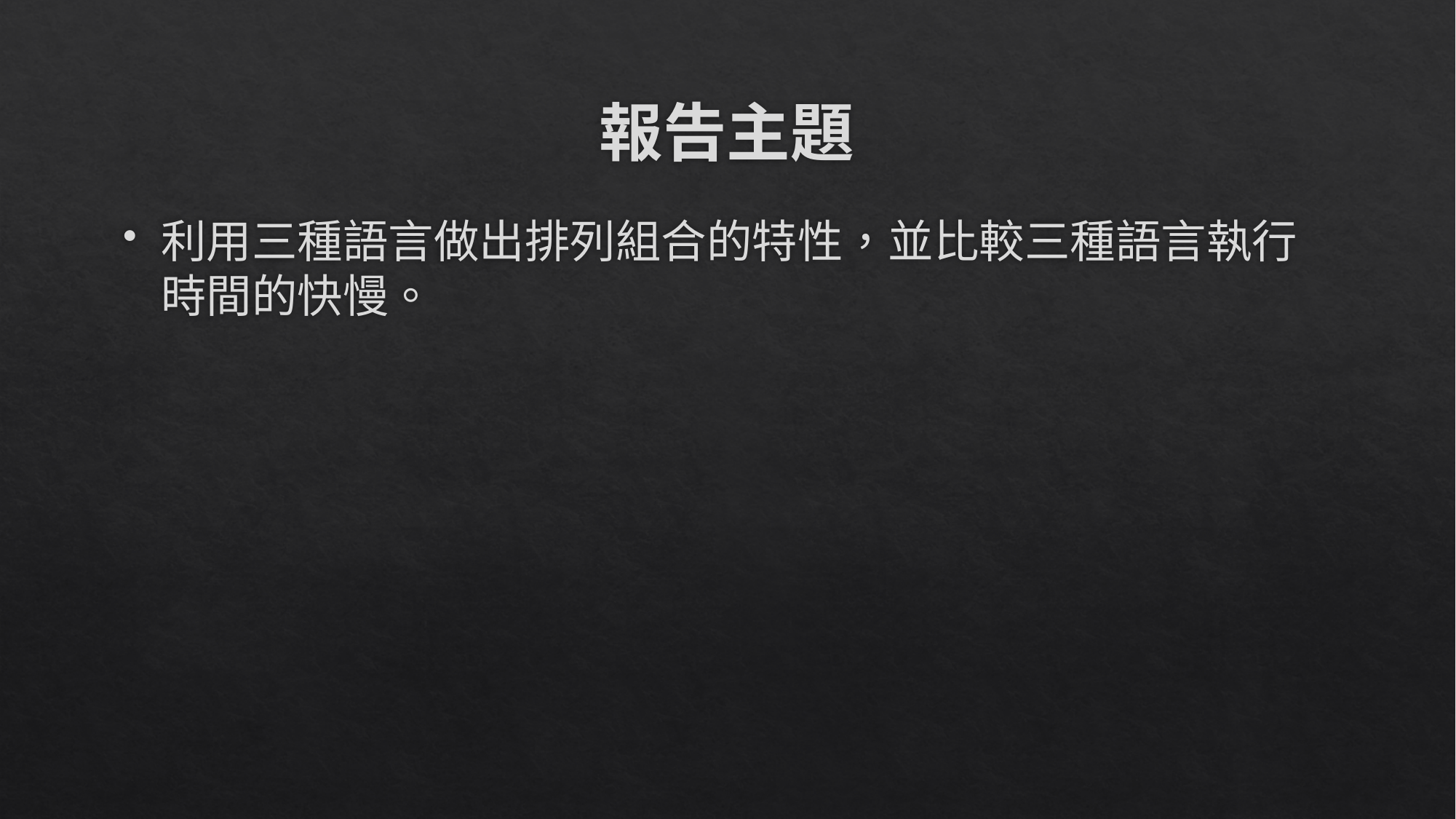

# 報告主題
利用三種語言做出排列組合的特性，並比較三種語言執行時間的快慢。